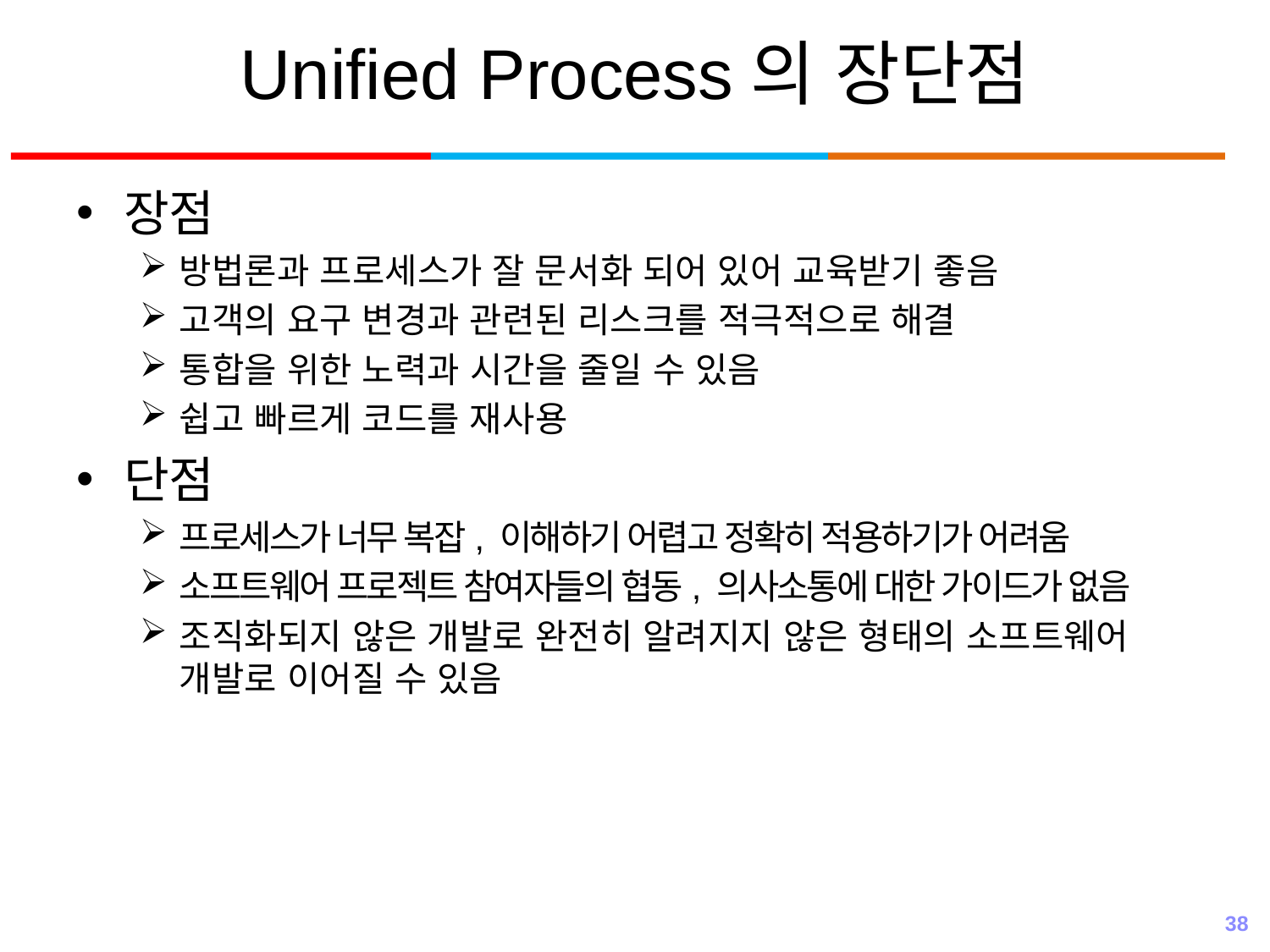

# Unified Process의 장단점
장점
방법론과 프로세스가 잘 문서화 되어 있어 교육받기 좋음
고객의 요구 변경과 관련된 리스크를 적극적으로 해결
통합을 위한 노력과 시간을 줄일 수 있음
쉽고 빠르게 코드를 재사용
단점
프로세스가 너무 복잡, 이해하기 어렵고 정확히 적용하기가 어려움
소프트웨어 프로젝트 참여자들의 협동, 의사소통에 대한 가이드가 없음
조직화되지 않은 개발로 완전히 알려지지 않은 형태의 소프트웨어 개발로 이어질 수 있음
38